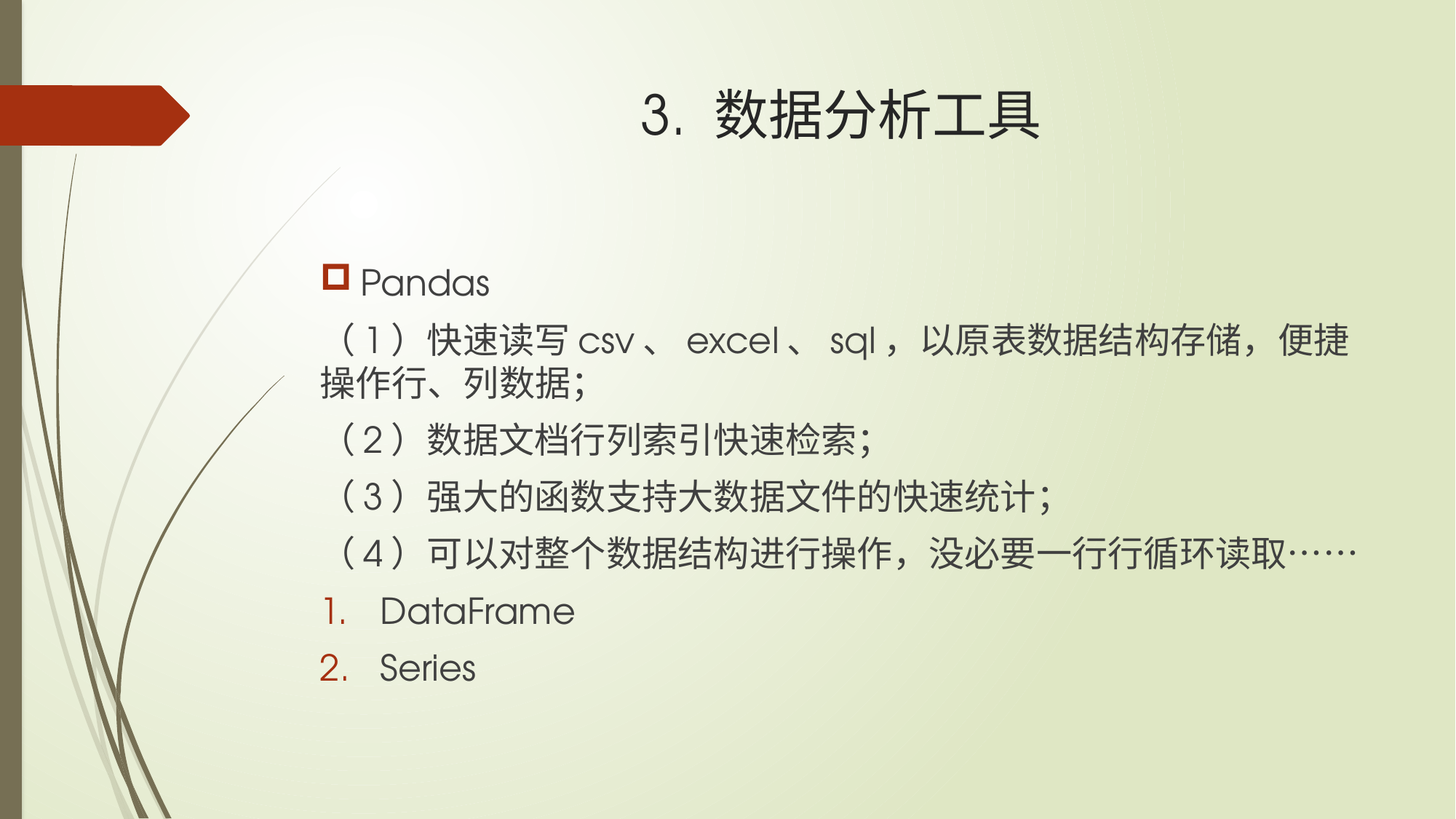

# 3. 数据分析工具
Pandas
（1）快速读写csv、excel、sql，以原表数据结构存储，便捷操作行、列数据；
（2）数据文档行列索引快速检索；
（3）强大的函数支持大数据文件的快速统计；
（4）可以对整个数据结构进行操作，没必要一行行循环读取……
DataFrame
Series